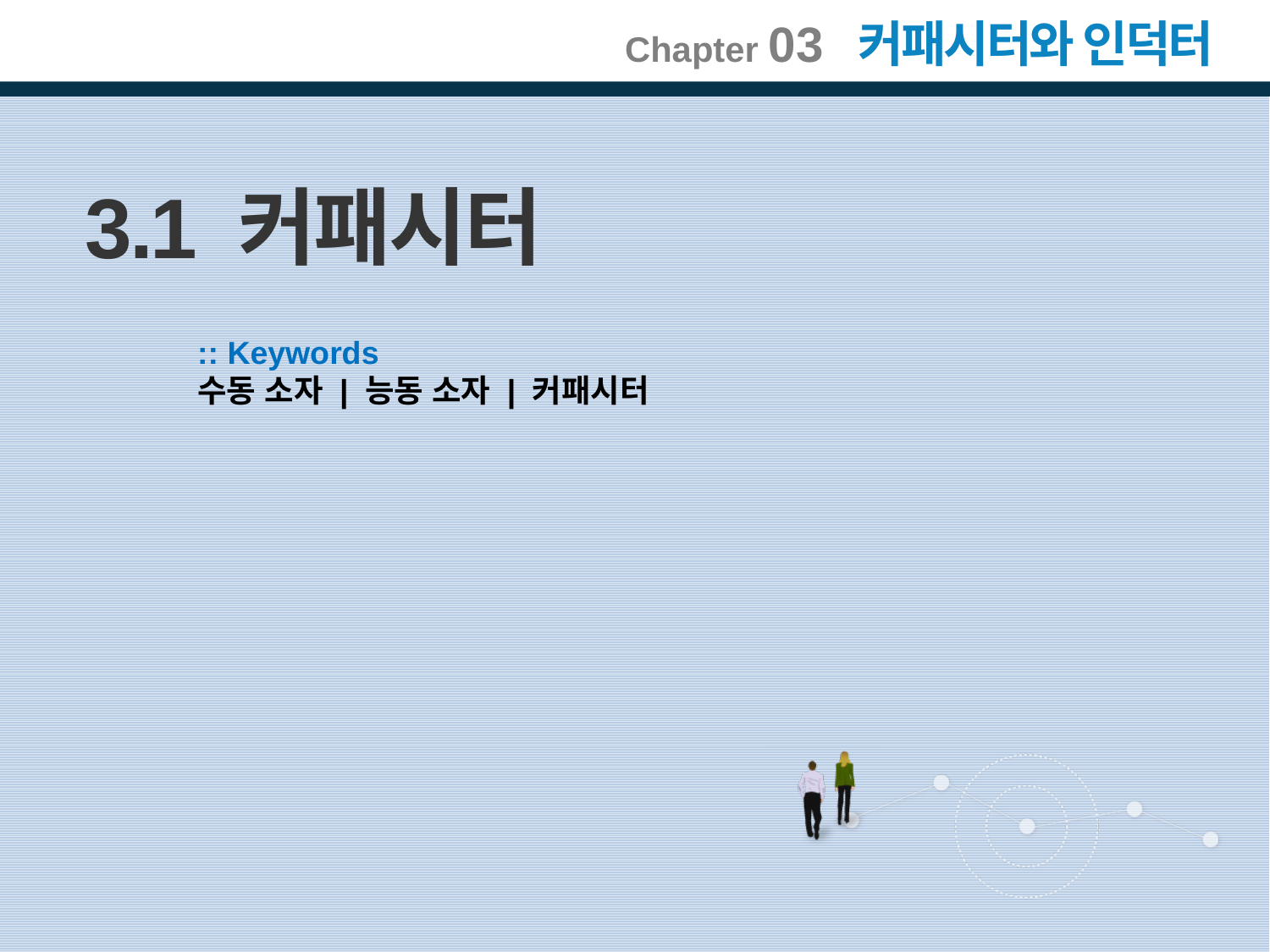

3.1 커패시터
:: Keywords
수동 소자 | 능동 소자 | 커패시터